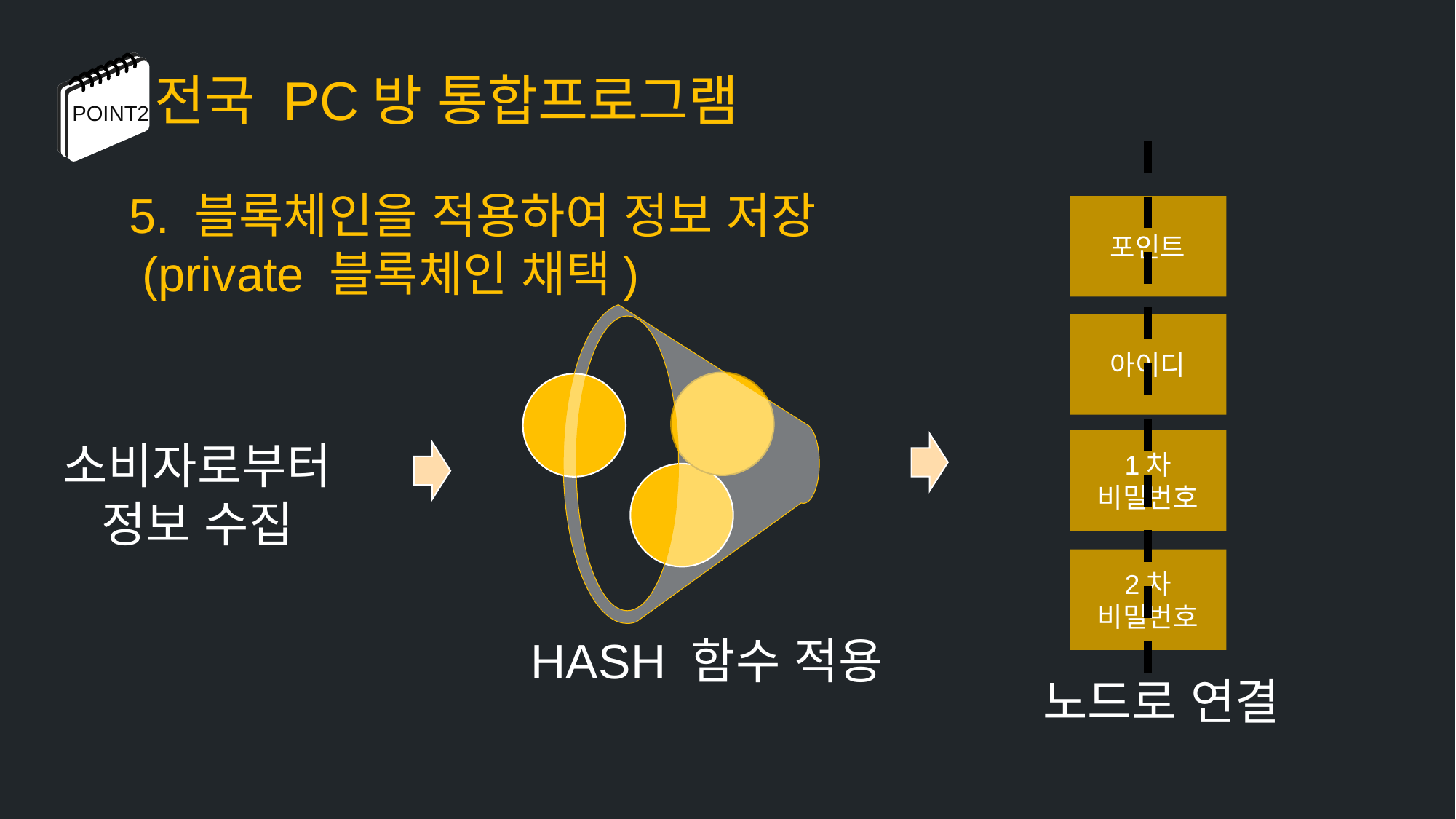

전국 PC방 통합프로그램

POINT2
5. 블록체인을 적용하여 정보 저장
 (private 블록체인 채택)
포인트
아이디

HASH 함수 적용
1차
비밀번호
소비자로부터 정보 수집

2차
비밀번호
노드로 연결
▲기타